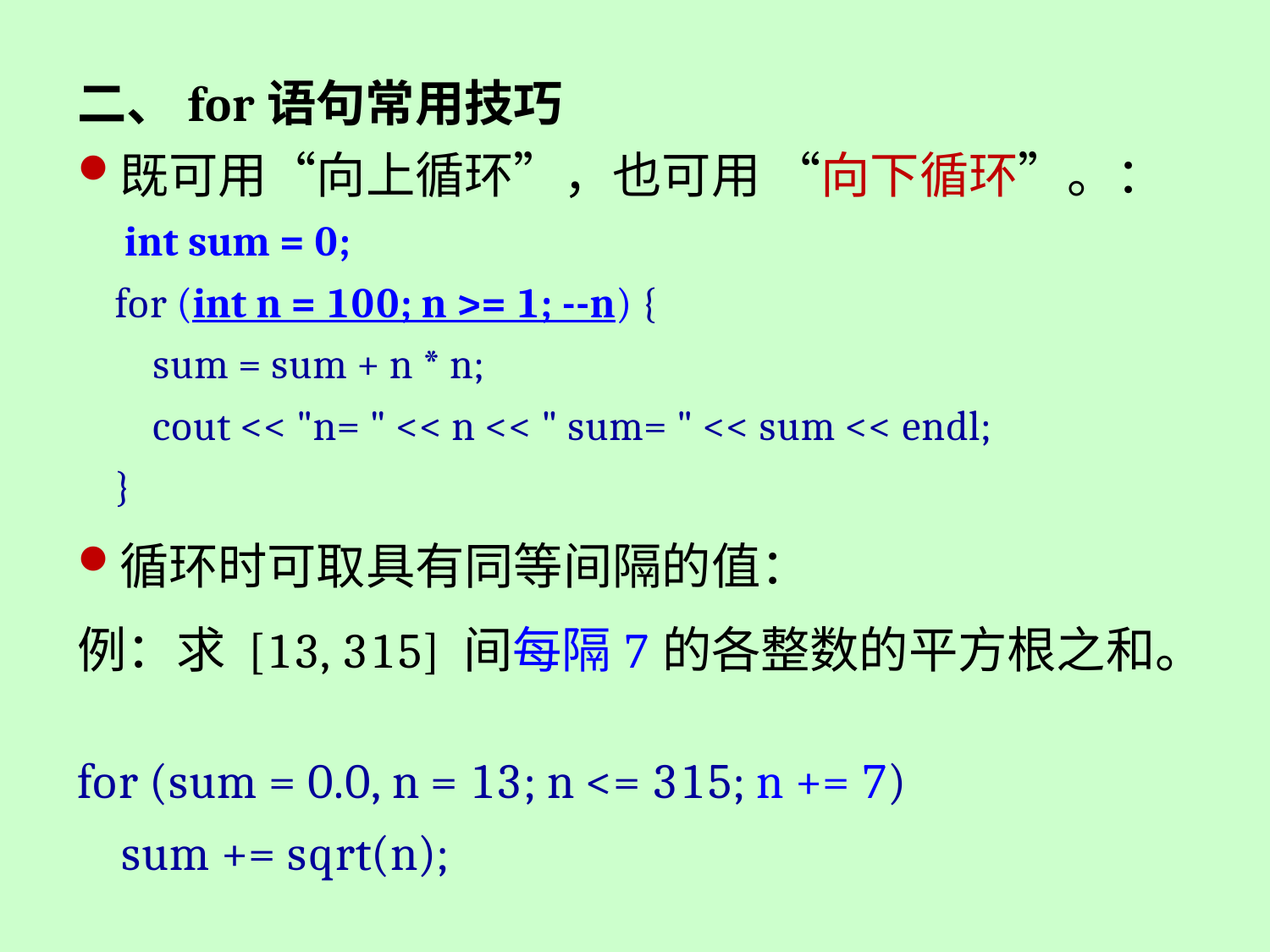

二、for语句常用技巧
既可用“向上循环”，也可用 “向下循环”。：
     int sum = 0;
    for (int n = 100; n >= 1; --n) {
        sum = sum + n * n;
        cout << "n= " << n << " sum= " << sum << endl;
    }
循环时可取具有同等间隔的值：
例：求 [13, 315] 间每隔7的各整数的平方根之和。
for (sum = 0.0, n = 13; n <= 315; n += 7)
    sum += sqrt(n);
63